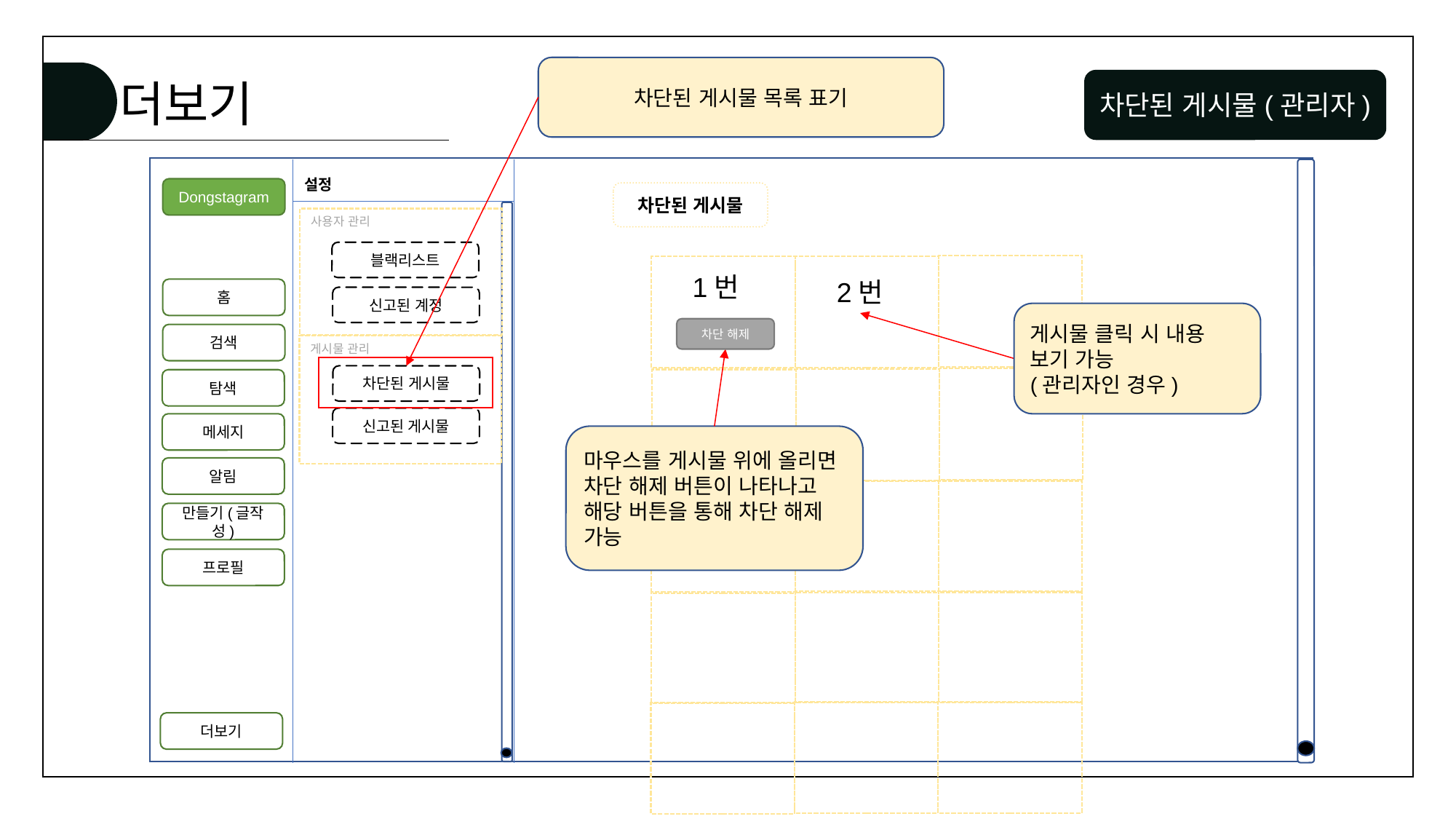

차단된 게시물 목록 표기

    더보기
차단된 게시물(관리자)

설정
Dongstagram
차단된 게시물

사용자 관리
블랙리스트

1번
2번
홈
신고된 계정
게시물 클릭 시 내용 보기 가능
(관리자인 경우)
차단 해제
검색
게시물 관리

차단된 게시물

탐색
신고된 게시물
메세지
마우스를 게시물 위에 올리면 차단 해제 버튼이 나타나고 해당 버튼을 통해 차단 해제 가능
알림

만들기(글작성)
프로필

더보기